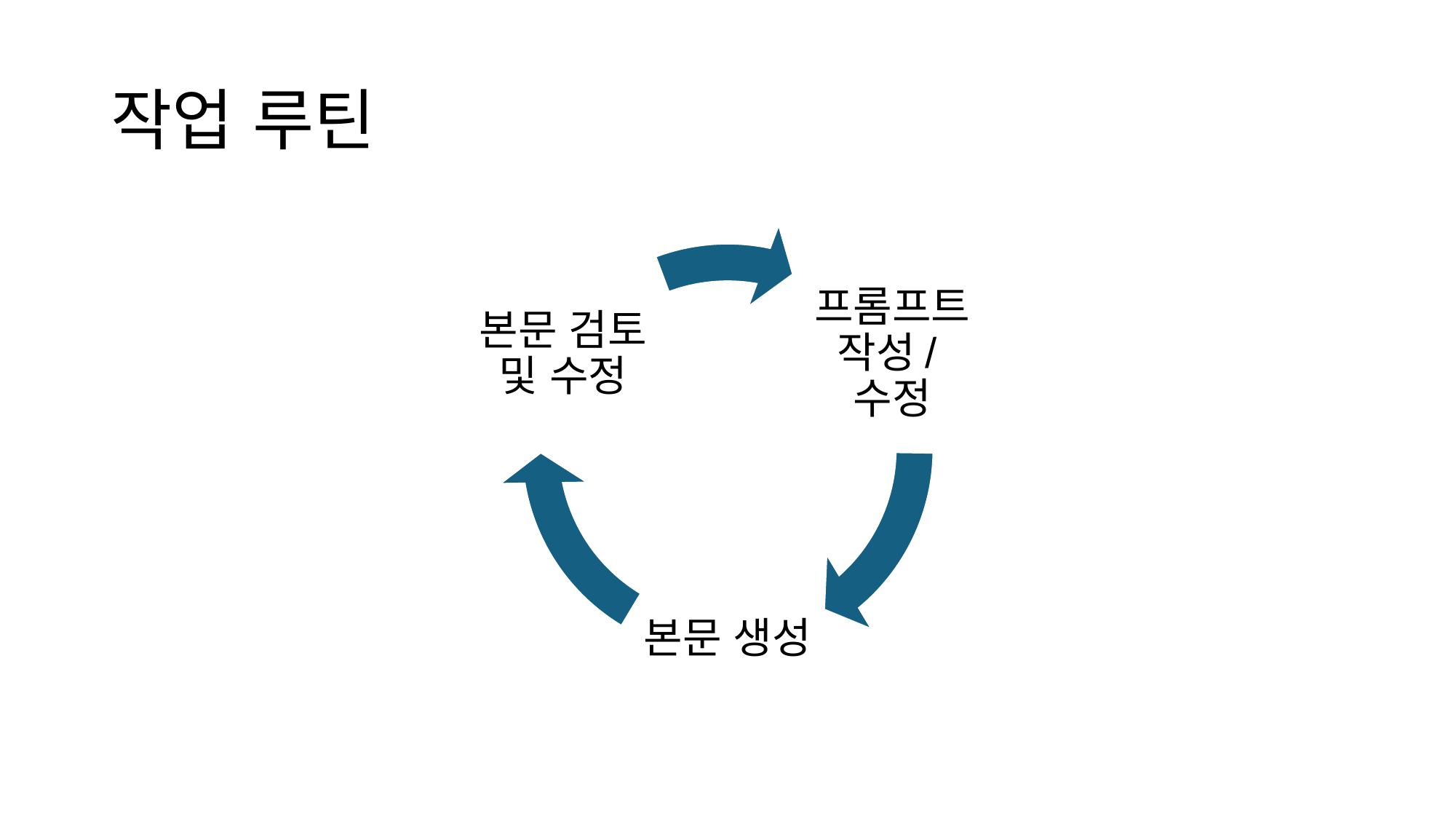

# 작업 루틴
프롬프트 작성/수정
본문 생성
본문 검토 및 수정